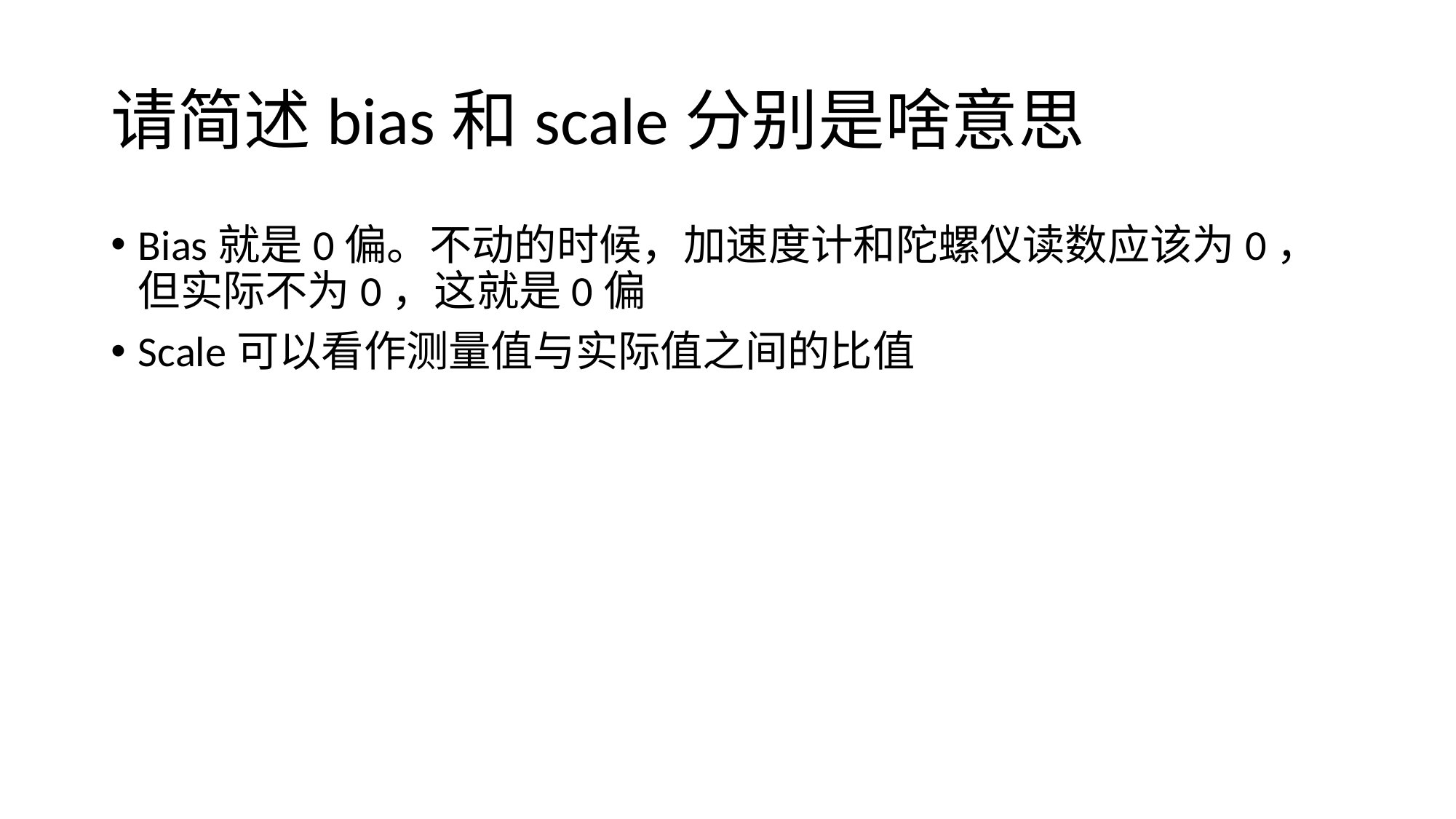

# 请简述bias和scale分别是啥意思
Bias就是0偏。不动的时候，加速度计和陀螺仪读数应该为0，但实际不为0，这就是0偏
Scale可以看作测量值与实际值之间的比值